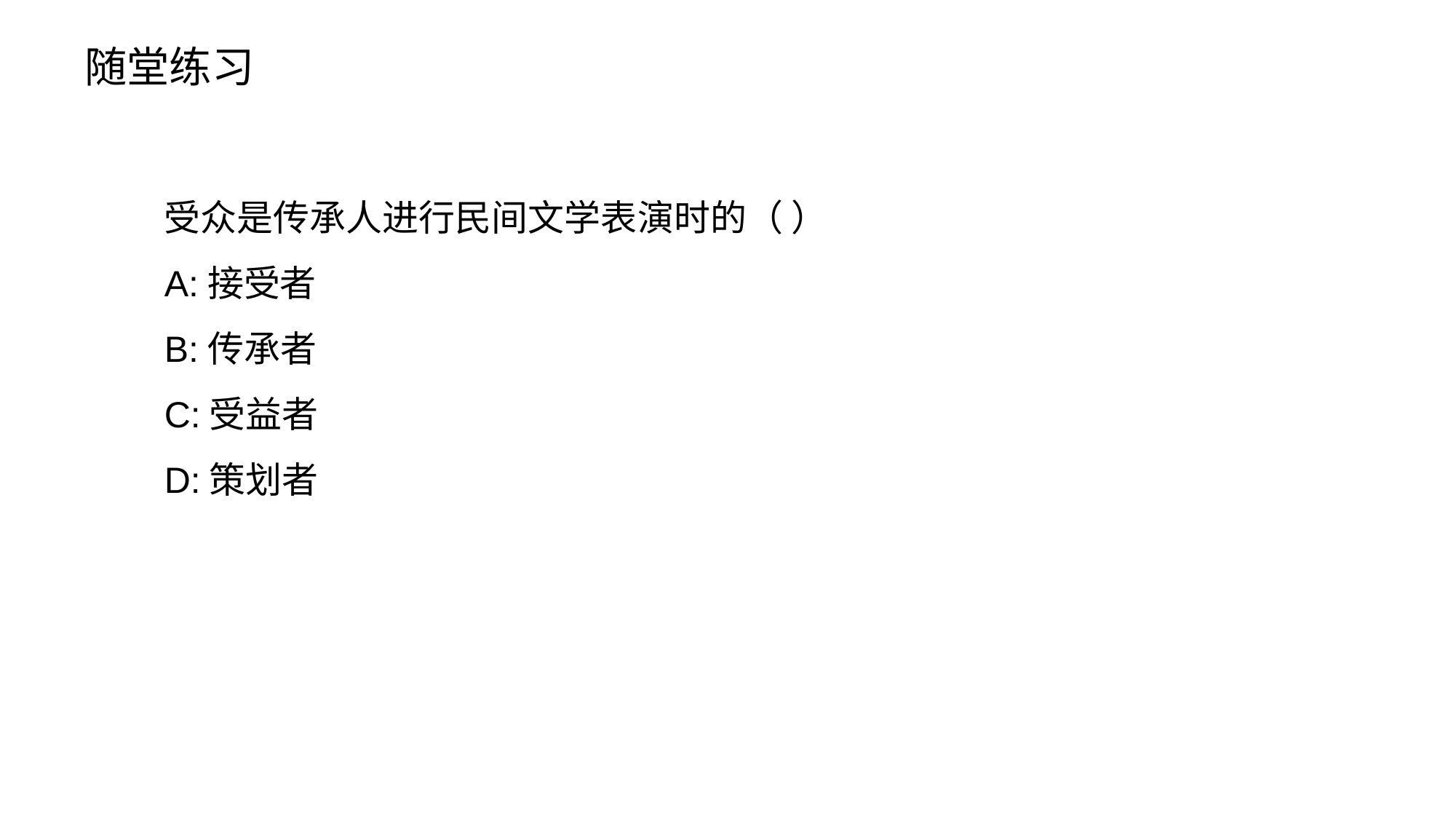

随堂练习
受众是传承人进行民间文学表演时的（ ）
A:接受者
B:传承者​
C:受益者
D:策划者